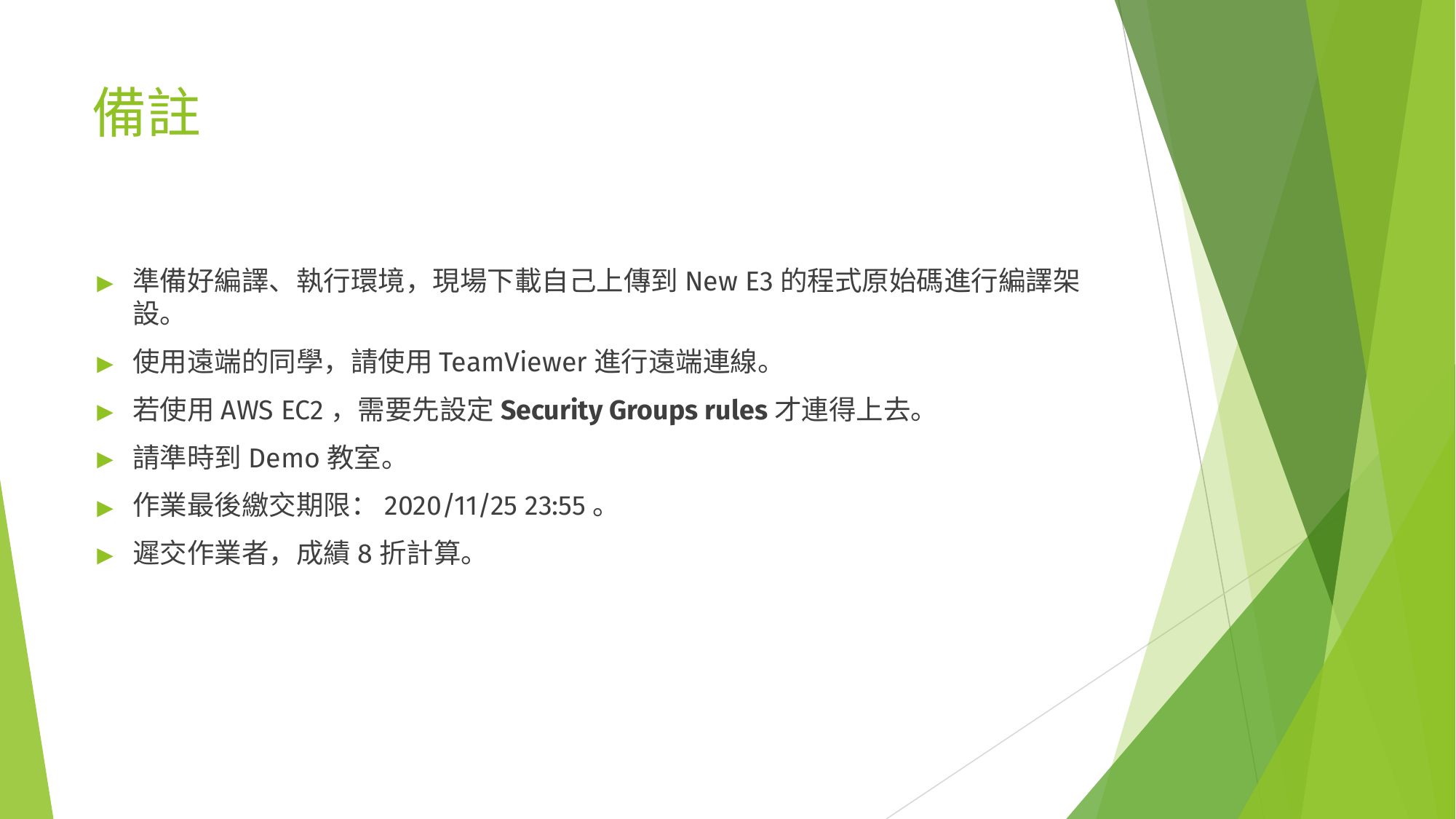

# 備註
準備好編譯、執行環境，現場下載自己上傳到New E3的程式原始碼進行編譯架設。
使用遠端的同學，請使用TeamViewer進行遠端連線。
若使用AWS EC2，需要先設定Security Groups rules才連得上去。
請準時到Demo教室。
作業最後繳交期限：2020/11/25 23:55。
遲交作業者，成績8折計算。